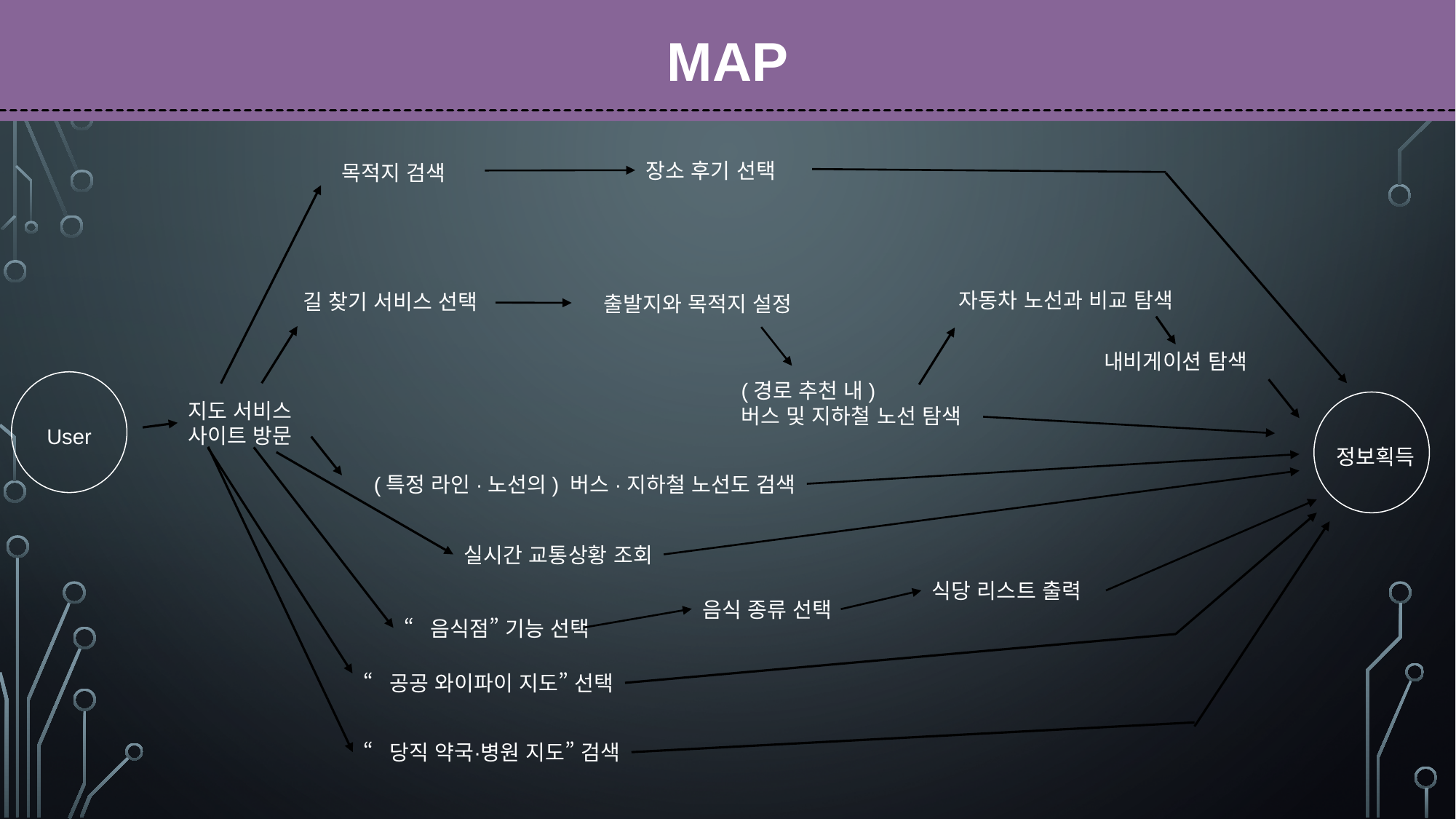

MAP
장소 후기 선택
목적지 검색
자동차 노선과 비교 탐색
길 찾기 서비스 선택
출발지와 목적지 설정
내비게이션 탐색

(경로 추천 내)
버스 및 지하철 노선 탐색
지도 서비스
사이트 방문

User
정보획득
(특정 라인·노선의) 버스·지하철 노선도 검색
실시간 교통상황 조회
식당 리스트 출력
음식 종류 선택
“음식점” 기능 선택
“공공 와이파이 지도” 선택
“당직 약국∙병원 지도” 검색